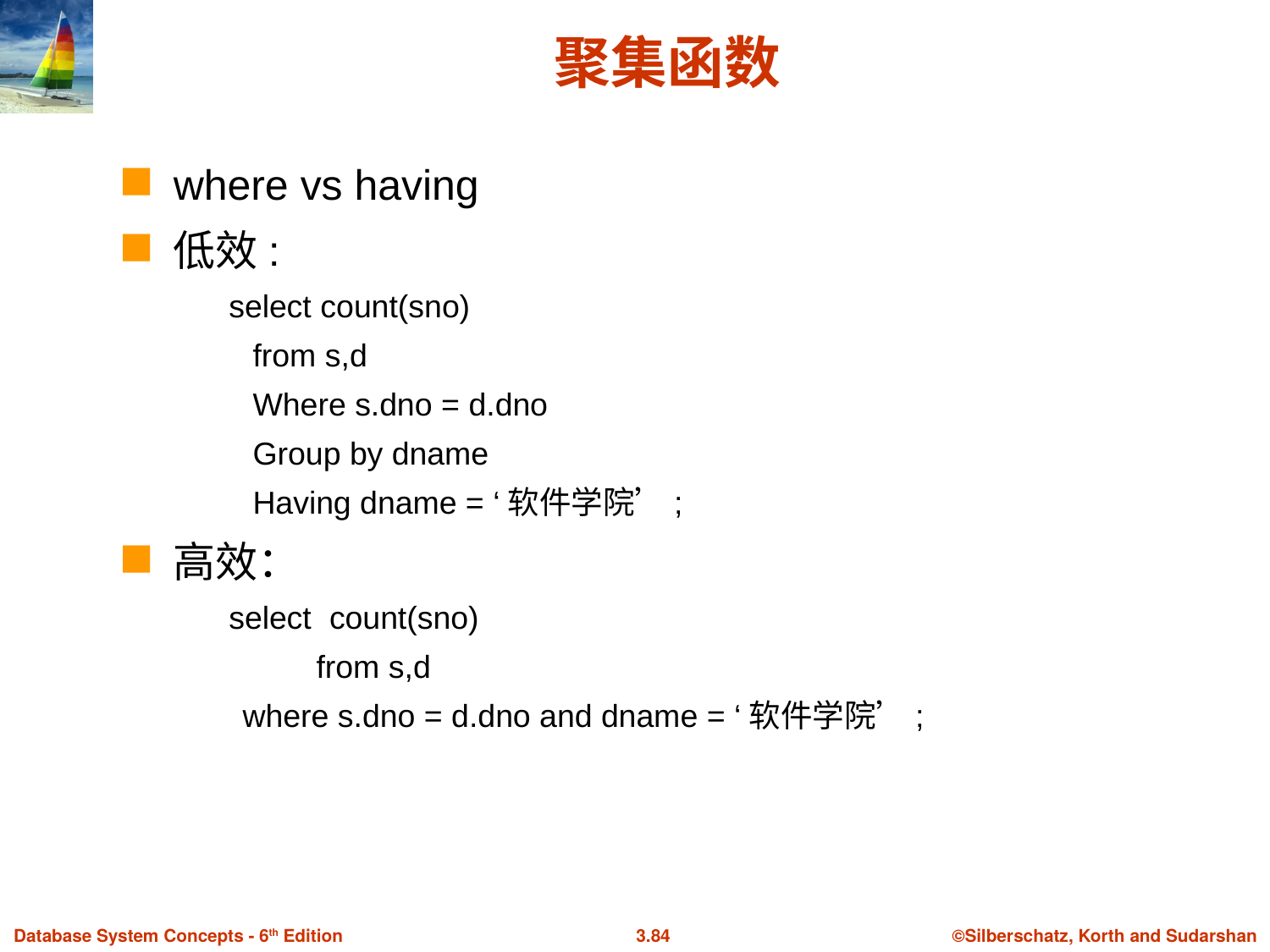

# 聚集函数
where vs having
低效:
select count(sno)
from s,d
Where s.dno = d.dno
Group by dname
Having dname = ‘软件学院’;
高效：
select  count(sno)
	from s,d
      where s.dno = d.dno and dname = ‘软件学院’;